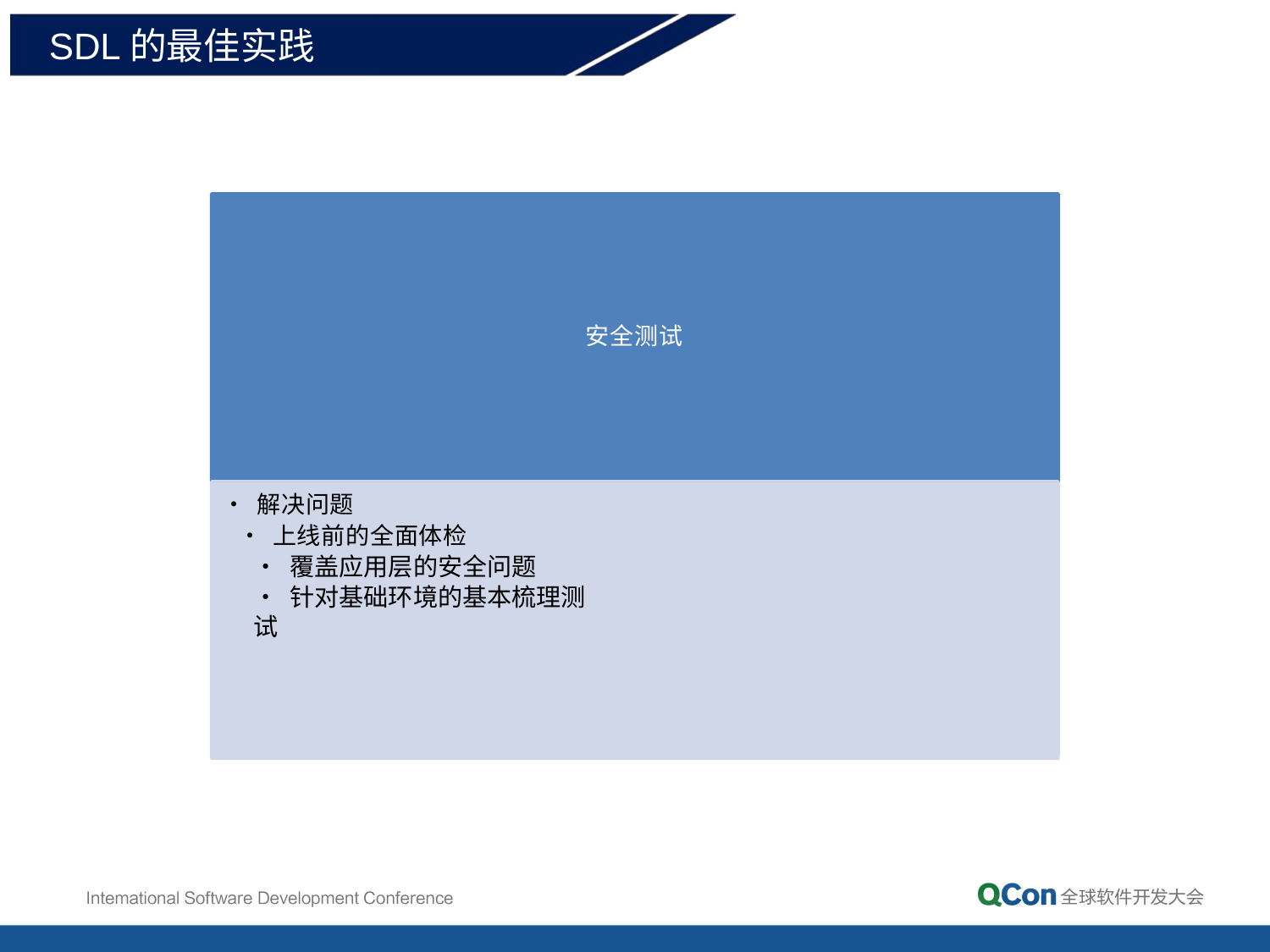

# SDL的最佳实践

安全测试

• 解决问题
• 上线前的全面体检
• 覆盖应用层的安全问题
• 针对基础环境的基本梳理测试